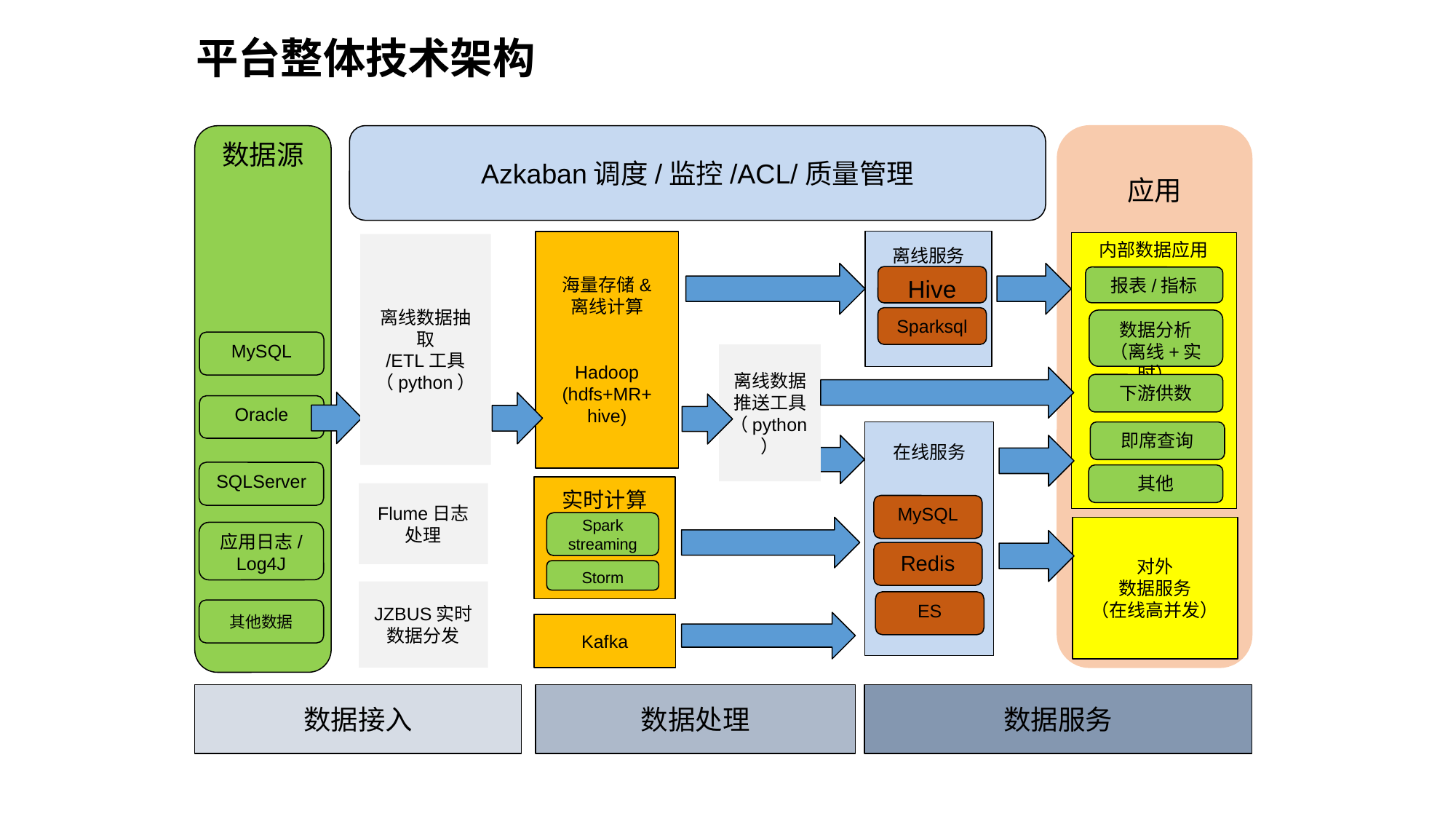

平台整体技术架构
数据源
Azkaban调度/监控/ACL/质量管理
应用
离线服务

海量存储&
离线计算

Hadoop
(hdfs+MR+
hive)
内部数据应用
离线数据抽取
/ETL工具（python）

Hive
报表/指标
Sparksql
数据分析
（离线+实时）
MySQL
离线数据推送工具（python）

下游供数

Oracle
即席查询
在线服务

SQLServer
其他
实时计算

Flume日志处理
MySQL
Spark streaming

对外
数据服务
（在线高并发）
应用日志/Log4J

Redis
Storm
JZBUS实时数据分发
ES
其他数据

Kafka
数据接入
数据处理
数据服务